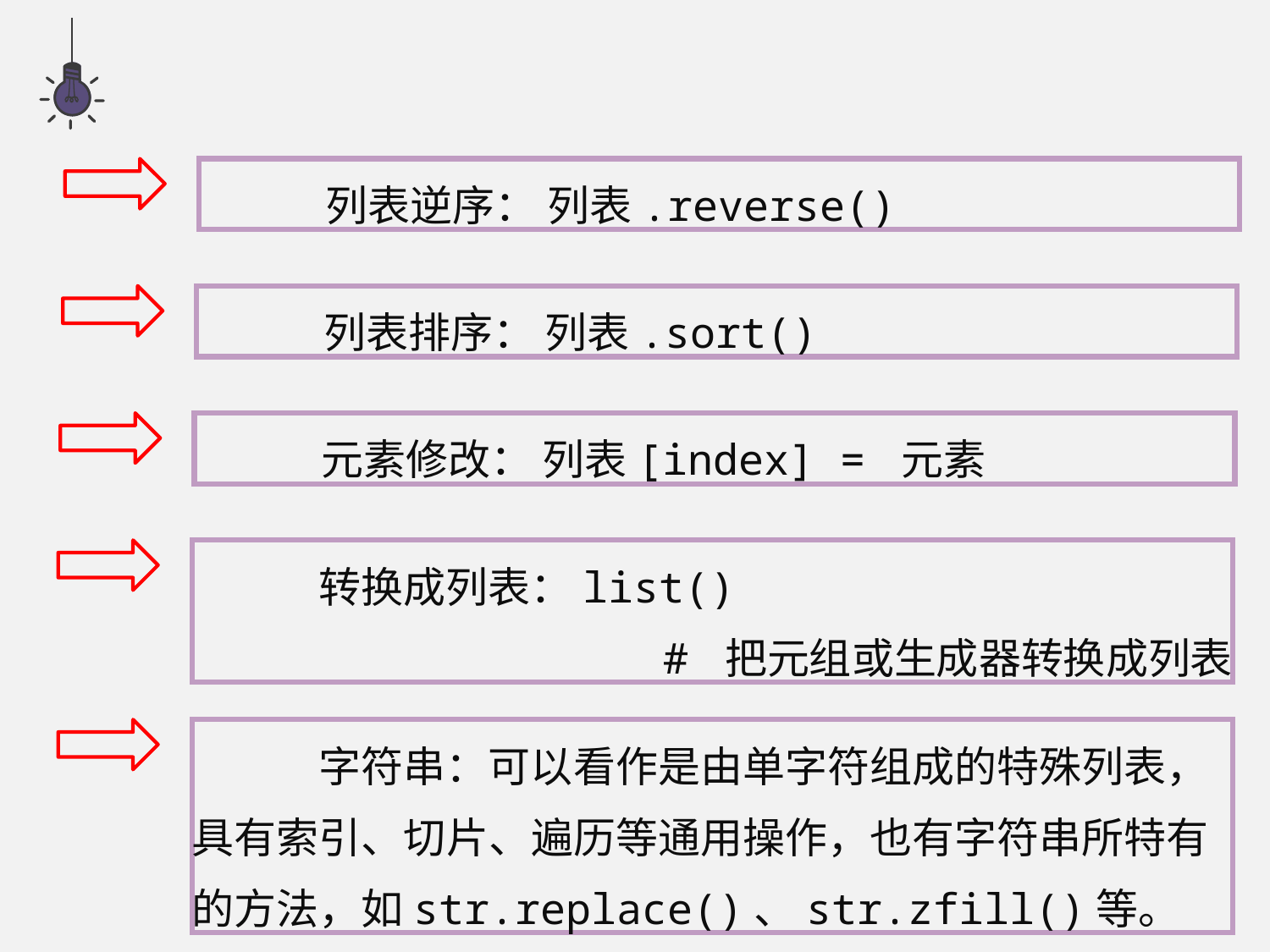

列表逆序： 列表.reverse()

	列表排序： 列表.sort()
	元素修改： 列表[index] = 元素

	转换成列表：list()
# 把元组或生成器转换成列表

	字符串：可以看作是由单字符组成的特殊列表，
具有索引、切片、遍历等通用操作，也有字符串所特有的方法，如str.replace()、str.zfill()等。